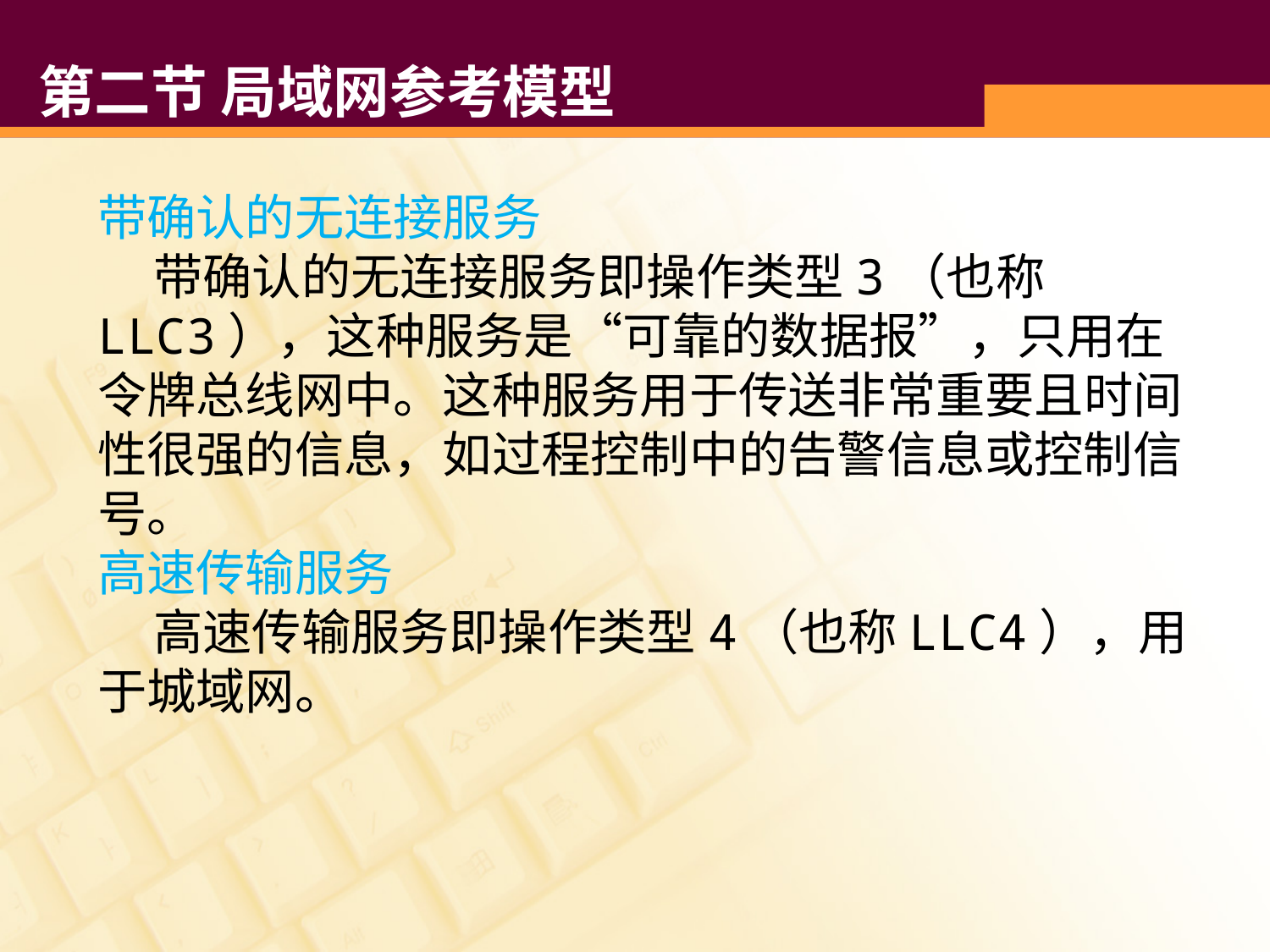

# 第二节 局域网参考模型
带确认的无连接服务
    带确认的无连接服务即操作类型3（也称LLC3），这种服务是“可靠的数据报”，只用在令牌总线网中。这种服务用于传送非常重要且时间性很强的信息，如过程控制中的告警信息或控制信号。
高速传输服务
    高速传输服务即操作类型4（也称LLC4），用于城域网。